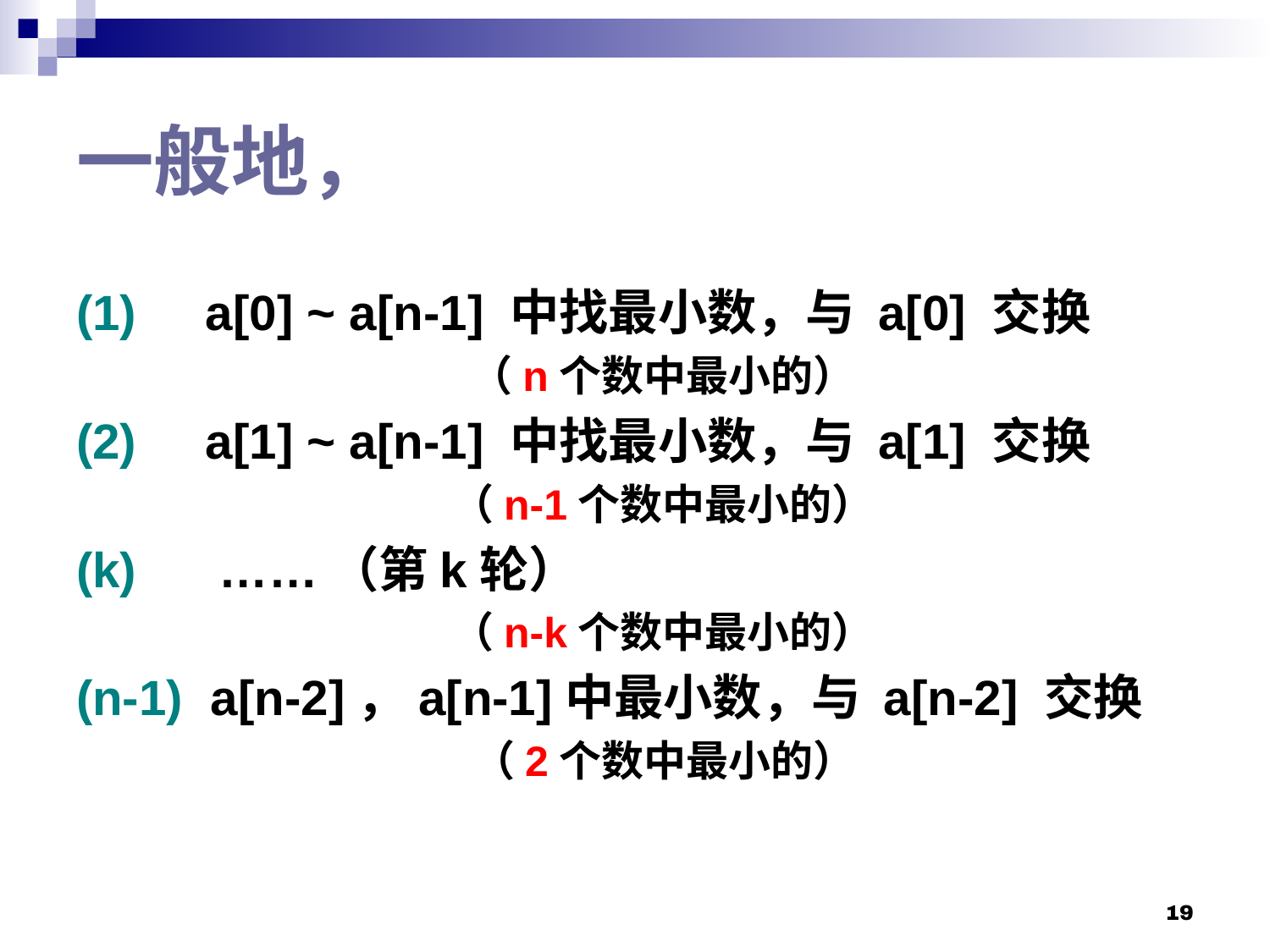

# 一般地，
(1)     a[0] ~ a[n-1] 中找最小数，与 a[0] 交换
（n个数中最小的）
(2)     a[1] ~ a[n-1] 中找最小数，与 a[1] 交换
（n-1个数中最小的）
(k)      ……（第k轮）
（n-k个数中最小的）
(n-1)  a[n-2]，a[n-1]中最小数，与 a[n-2] 交换
     （2个数中最小的）

19